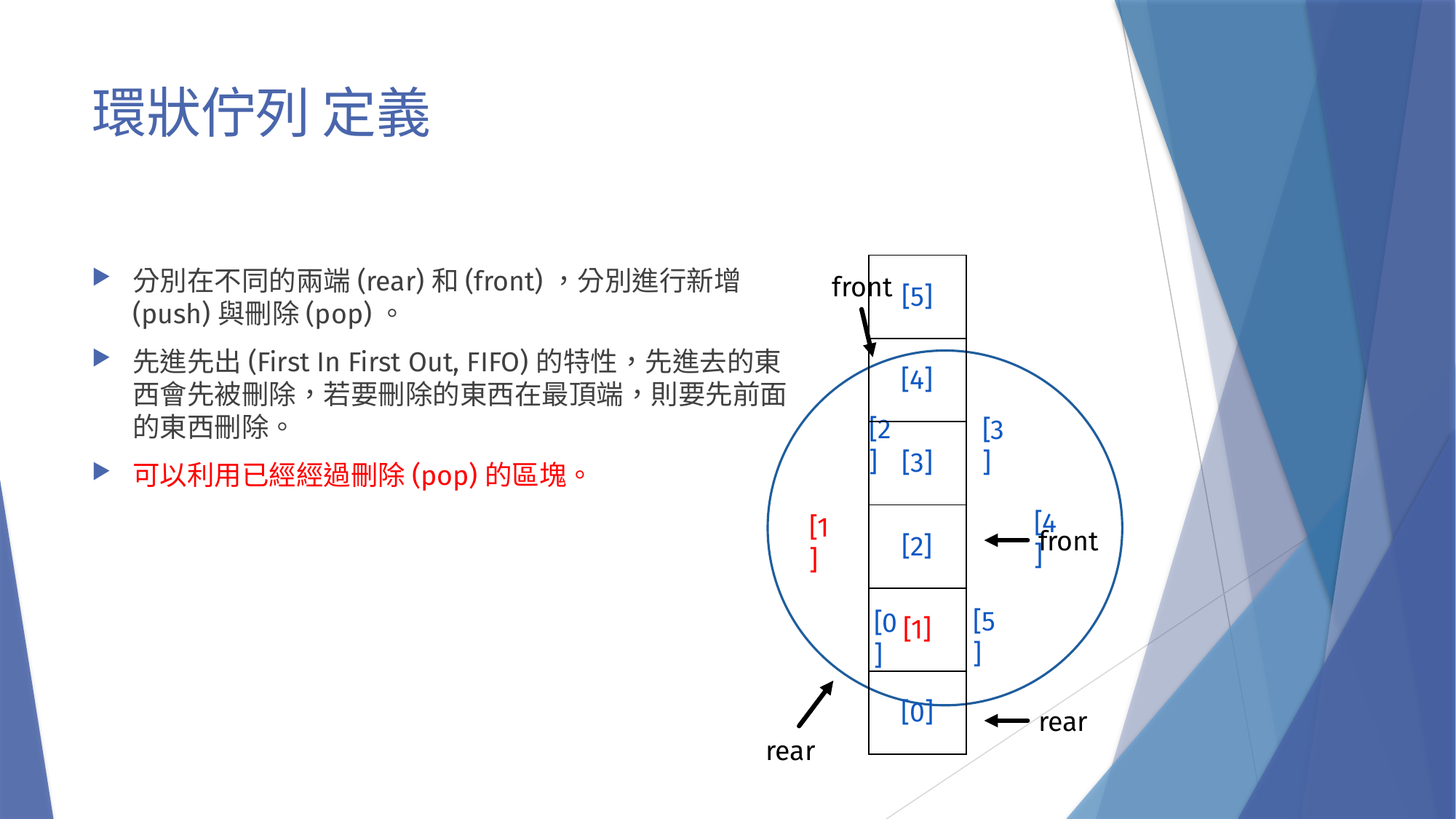

# 環狀佇列 定義
| [5] |
| --- |
| [4] |
| [3] |
| [2] |
| [1] |
| [0] |
分別在不同的兩端(rear)和(front)，分別進行新增(push)與刪除(pop)。
先進先出(First In First Out, FIFO)的特性，先進去的東西會先被刪除，若要刪除的東西在最頂端，則要先前面的東西刪除。
可以利用已經經過刪除(pop)的區塊。
front

[2]
[3]
[4]
[1]
[5]
[0]
rear
front
rear